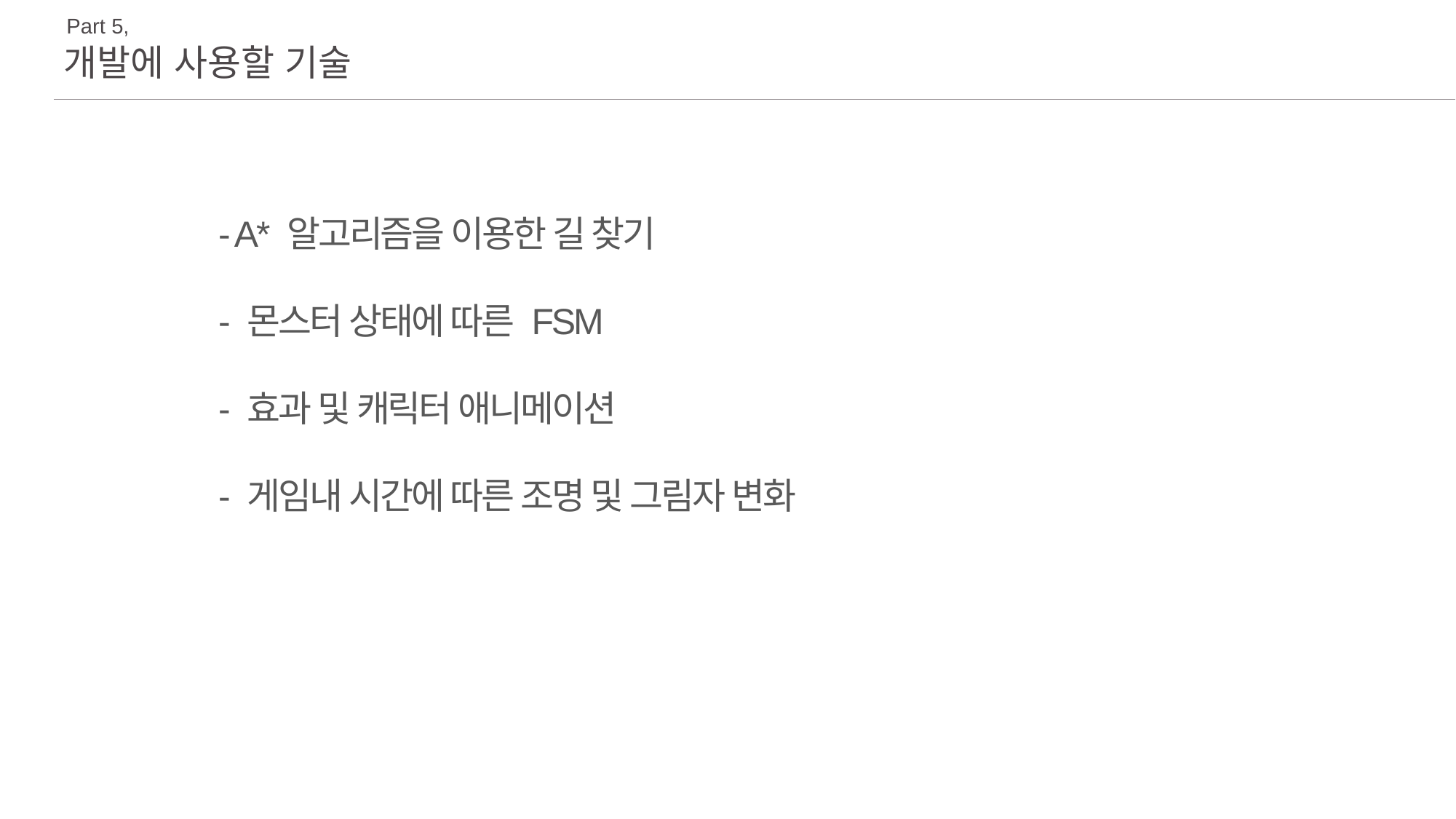

Part 5,
개발에 사용할 기술
- A* 알고리즘을 이용한 길 찾기

- 몬스터 상태에 따른 FSM

- 효과 및 캐릭터 애니메이션

- 게임내 시간에 따른 조명 및 그림자 변화